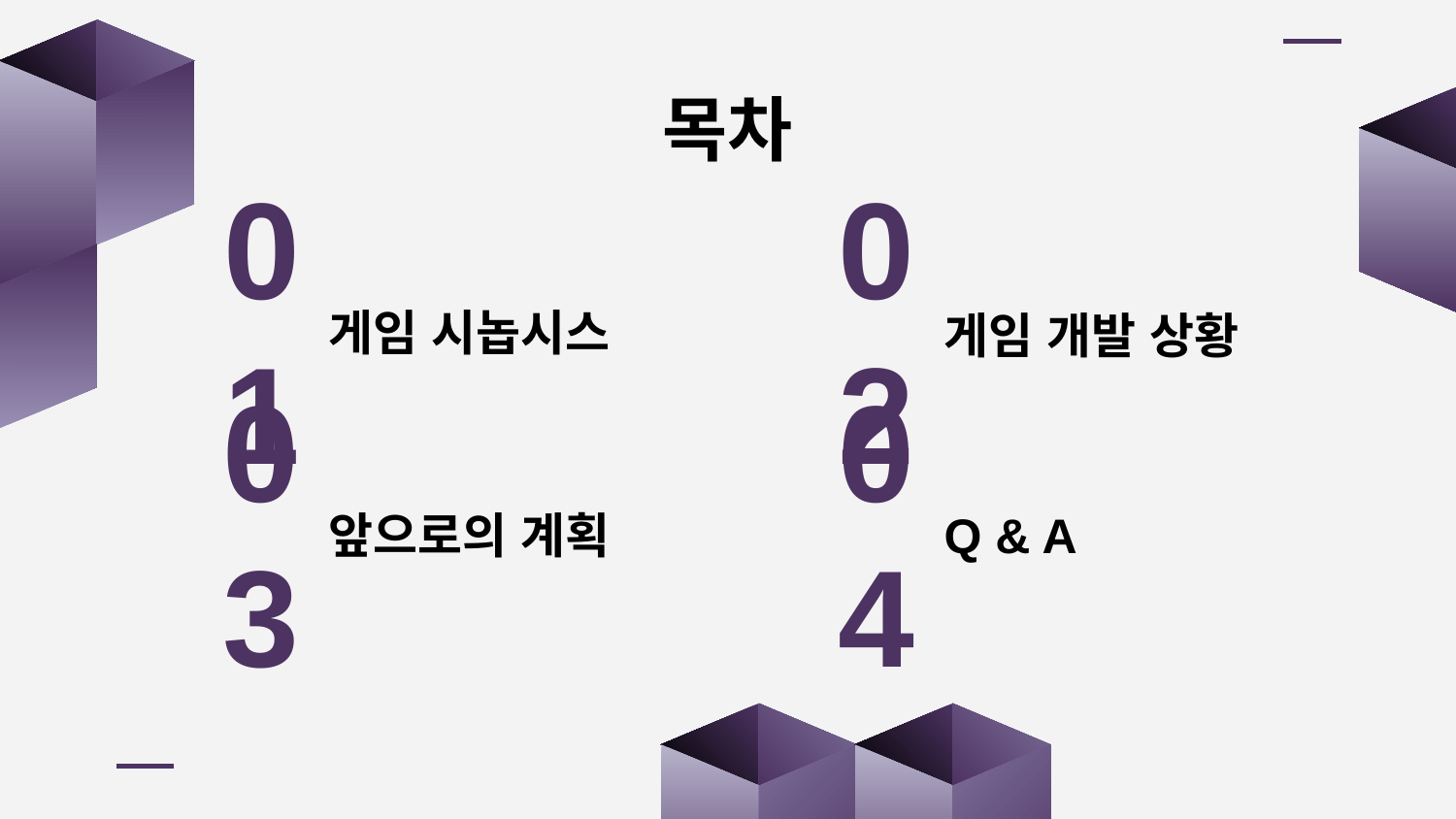

# 목차
01
02
게임 시놉시스
게임 개발 상황
04
03
Q & A
앞으로의 계획